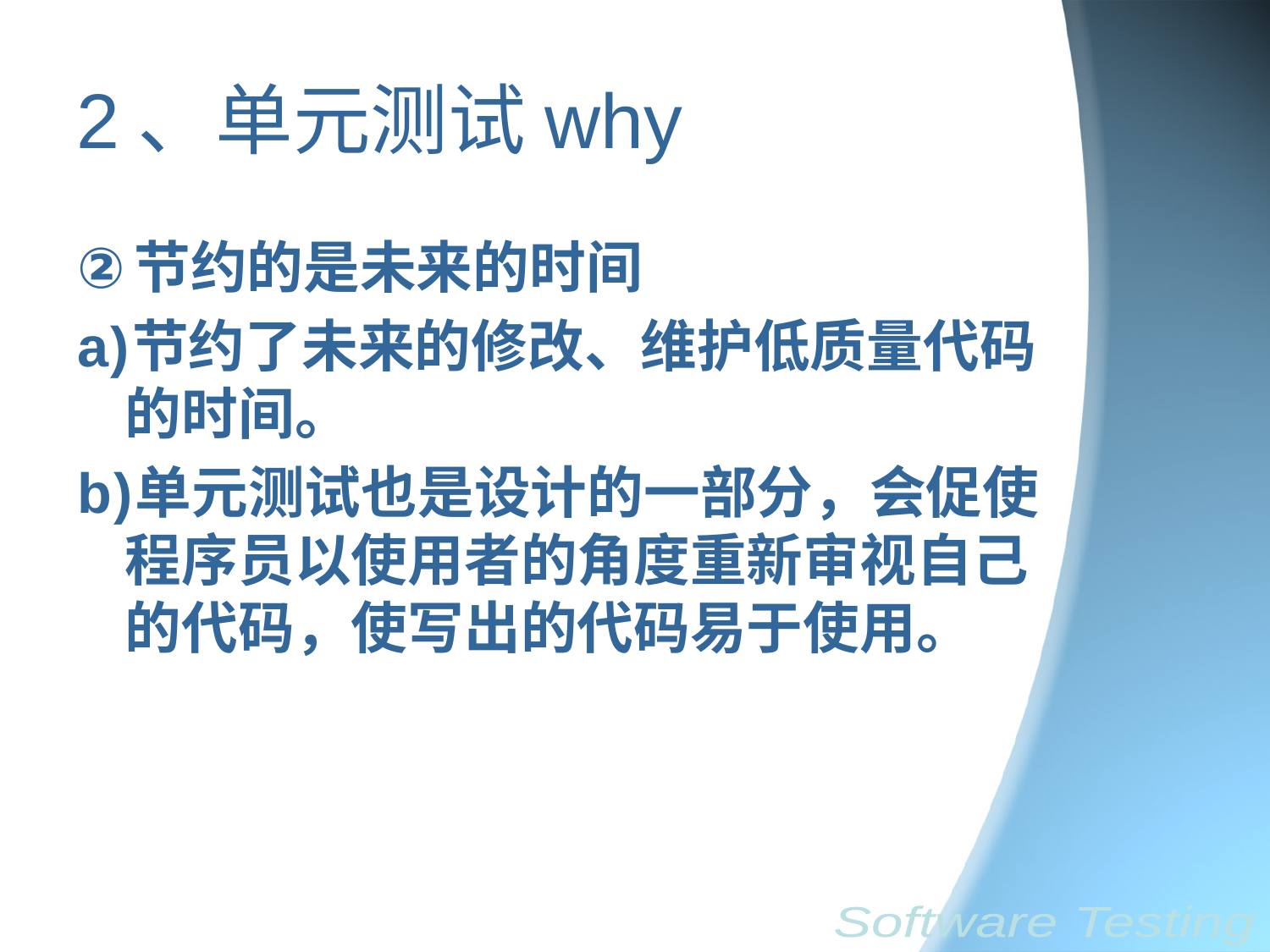

# 2、单元测试why

节约的是未来的时间
节约了未来的修改、维护低质量代码的时间。
单元测试也是设计的一部分，会促使程序员以使用者的角度重新审视自己的代码，使写出的代码易于使用。